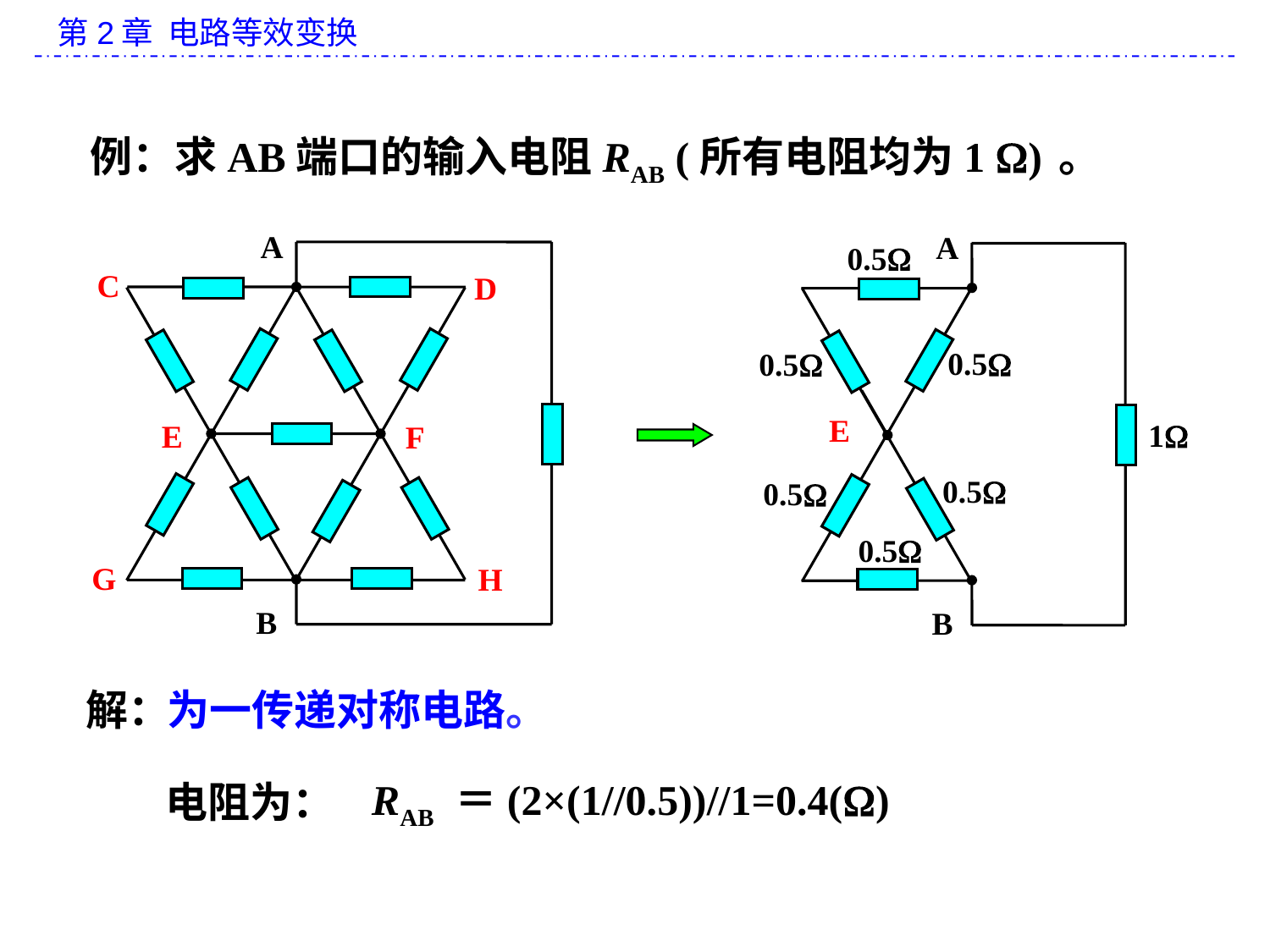

例：求AB端口的输入电阻RAB (所有电阻均为1 Ω) 。
A

B

A
0.5Ω

0.5Ω
0.5Ω

E
1Ω

0.5Ω
0.5Ω

0.5Ω

B

C
D
E
F

G
H
解：
为一传递对称电路。
RAB ＝(2×(1//0.5))//1=0.4(Ω)
电阻为：